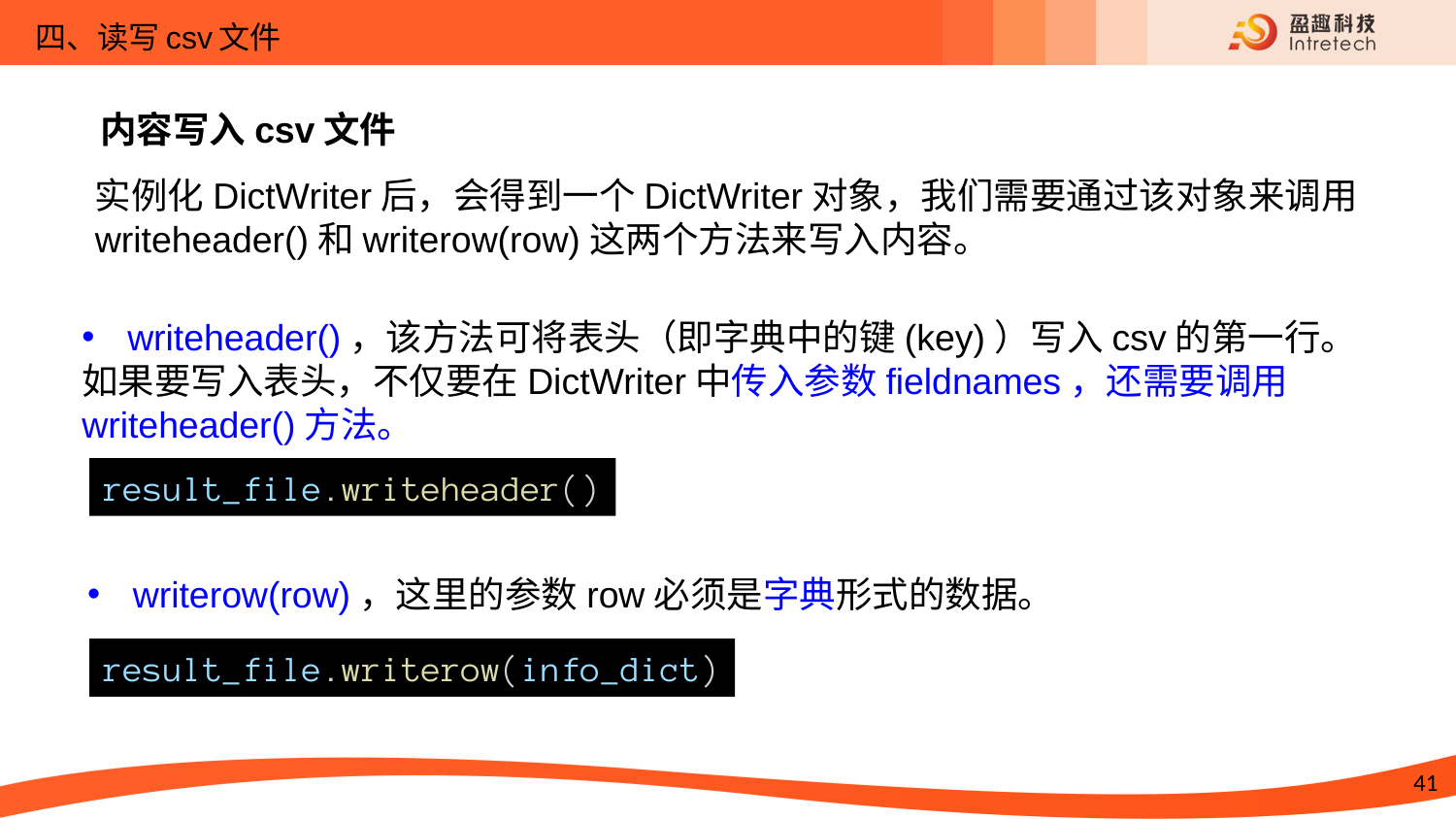

四、读写csv文件
内容写入csv文件
实例化DictWriter后，会得到一个DictWriter对象，我们需要通过该对象来调用
writeheader()和writerow(row)这两个方法来写入内容。
writeheader()，该方法可将表头（即字典中的键(key)）写入csv的第一行。
如果要写入表头，不仅要在DictWriter中传入参数fieldnames，还需要调用
writeheader()方法。

result_file.writeheader()
writerow(row)，这里的参数row必须是字典形式的数据。
result_file.writerow(info_dict)